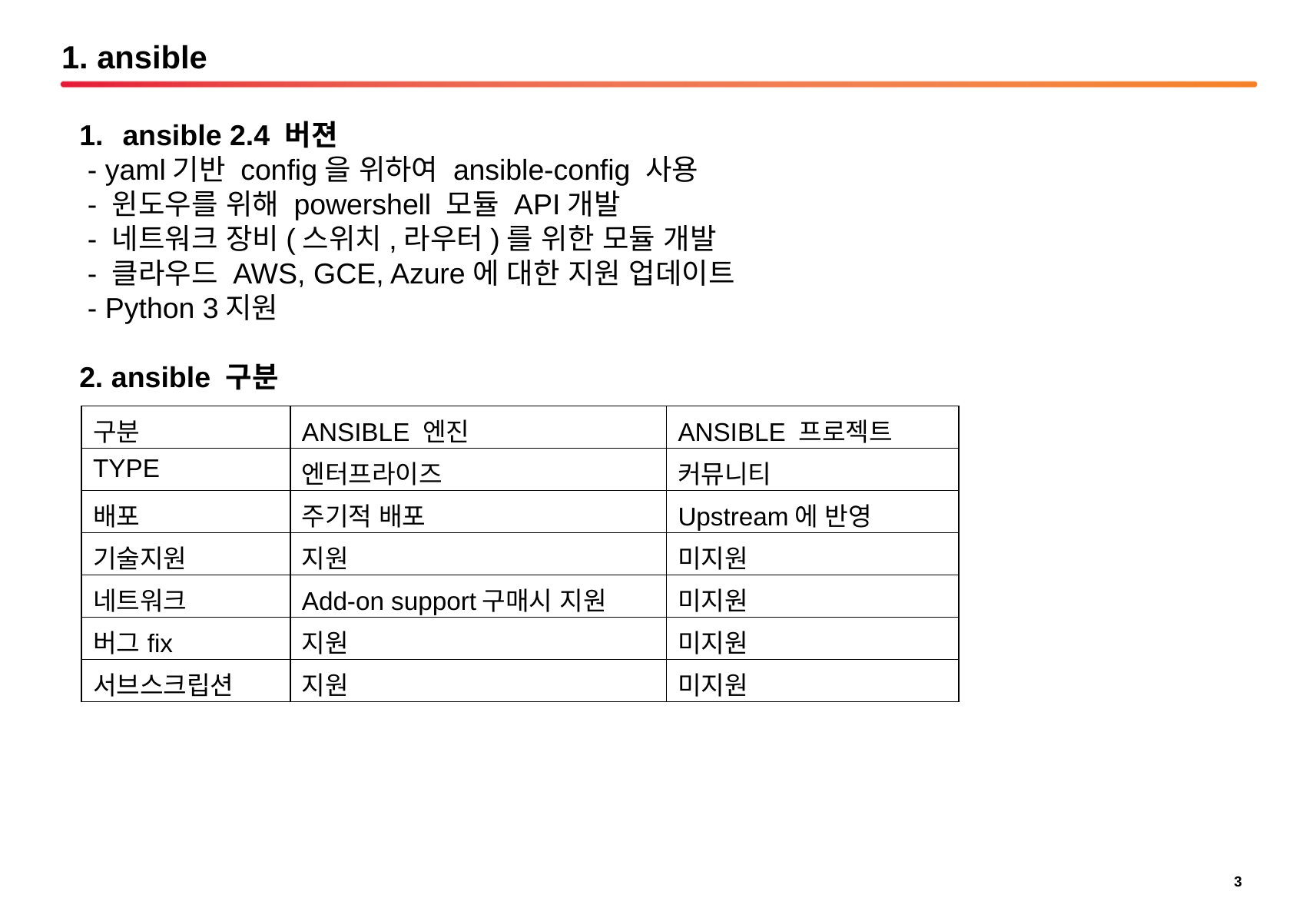

# 1. ansible
ansible 2.4 버젼
 - yaml기반 config을 위하여 ansible-config 사용
 - 윈도우를 위해 powershell 모듈 API개발
 - 네트워크 장비(스위치,라우터)를 위한 모듈 개발
 - 클라우드 AWS, GCE, Azure에 대한 지원 업데이트
 - Python 3지원

2. ansible 구분

| 구분 | ANSIBLE 엔진 | ANSIBLE 프로젝트 |
| --- | --- | --- |
| TYPE | 엔터프라이즈 | 커뮤니티 |
| 배포 | 주기적 배포 | Upstream에 반영 |
| 기술지원 | 지원 | 미지원 |
| 네트워크 | Add-on support구매시 지원 | 미지원 |
| 버그fix | 지원 | 미지원 |
| 서브스크립션 | 지원 | 미지원 |